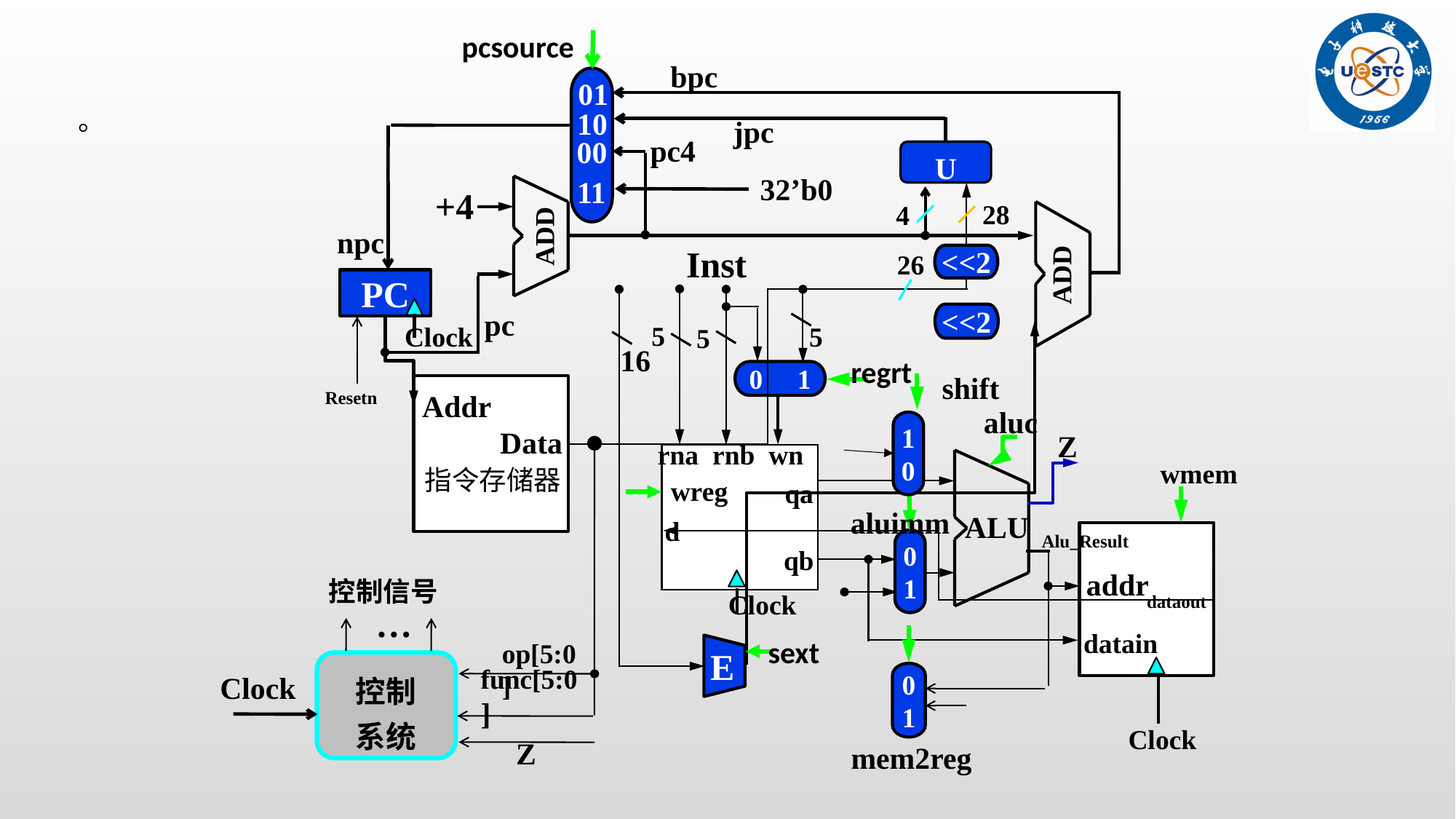

pcsource

00
U

ADD
+4
28
4

ADD
Inst
26
<<2
PC

<<2
5
5
5
Clock
16
0     1
Resetn

Addr
Data
Z
rna  rnb  wn

ALU
指令存储器
qa
d

qb
0
1
addr

dataout
Clock
datain
E

01
Clock
regrt
aluc
wmem
wreg
aluimm
mem2reg
sext
bpc
01
。
10
jpc
pc4
32’b0
11
npc
pc
shift
1
0
Alu_Result
控制信号
…
op[5:0]
控制
系统
Clock
func[5:0]
Z